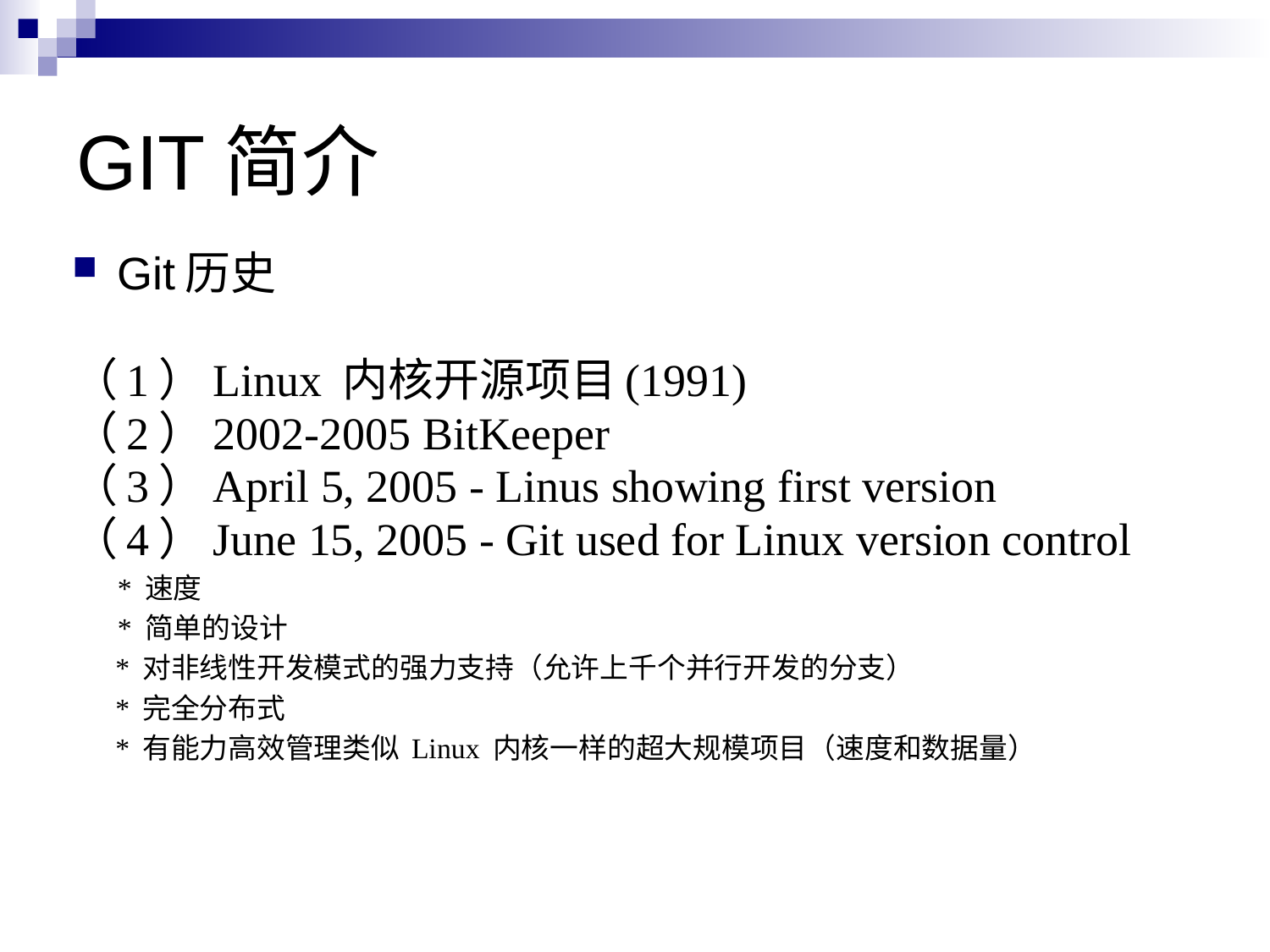

# GIT简介
Git历史

（1）Linux 内核开源项目(1991)
（2）2002-2005 BitKeeper
（3）April 5, 2005 - Linus showing first version
（4）June 15, 2005 - Git used for Linux version control
	* 速度
	* 简单的设计
      * 对非线性开发模式的强力支持（允许上千个并行开发的分支）
      * 完全分布式
      * 有能力高效管理类似 Linux 内核一样的超大规模项目（速度和数据量）